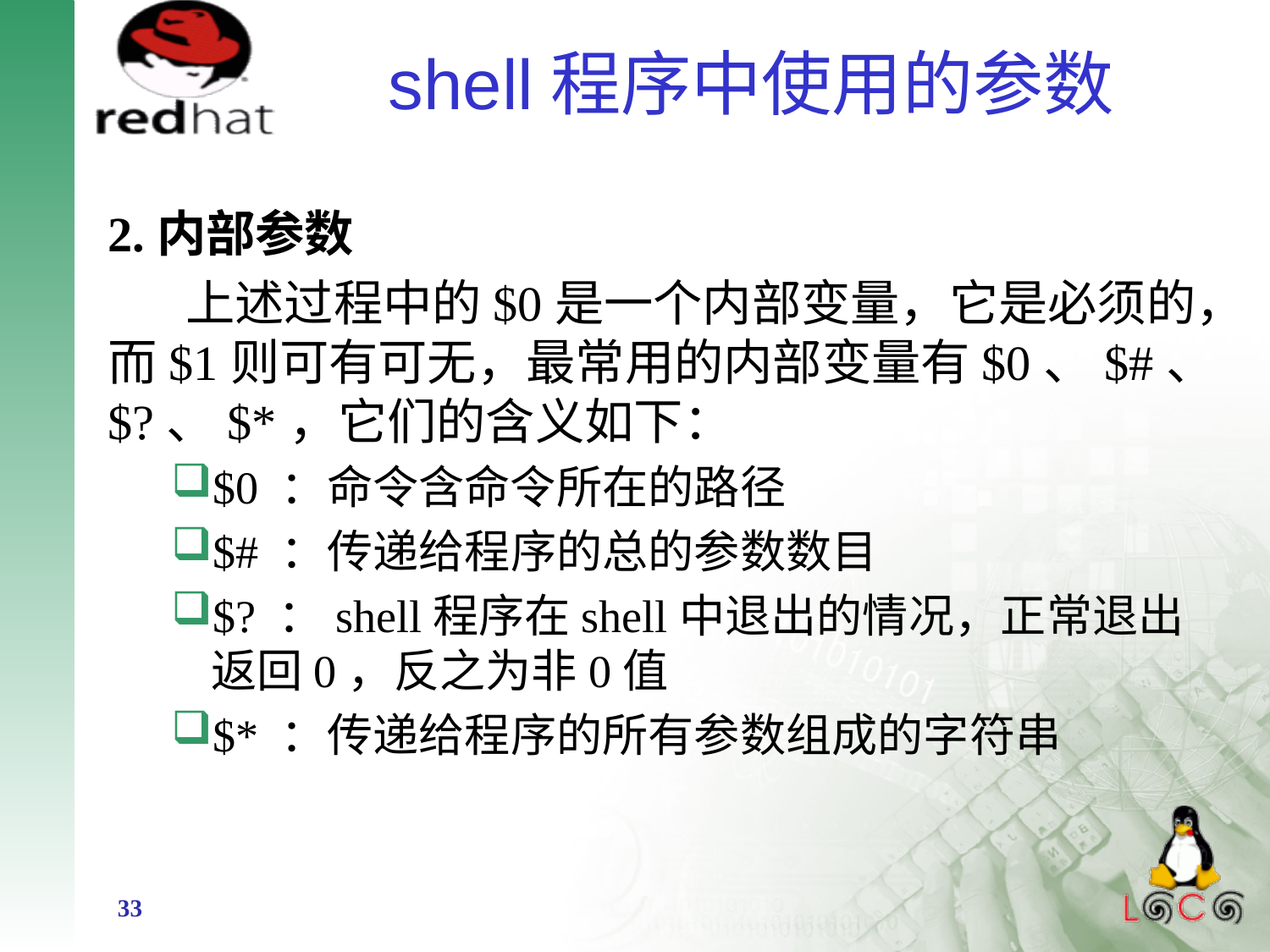

# shell程序中使用的参数
2.内部参数
      上述过程中的$0是一个内部变量，它是必须的，而$1则可有可无，最常用的内部变量有$0、$#、$?、$*，它们的含义如下：
$0 ：命令含命令所在的路径
$# ：传递给程序的总的参数数目
$? ：shell程序在shell中退出的情况，正常退出返回0，反之为非0值
$* ：传递给程序的所有参数组成的字符串
33